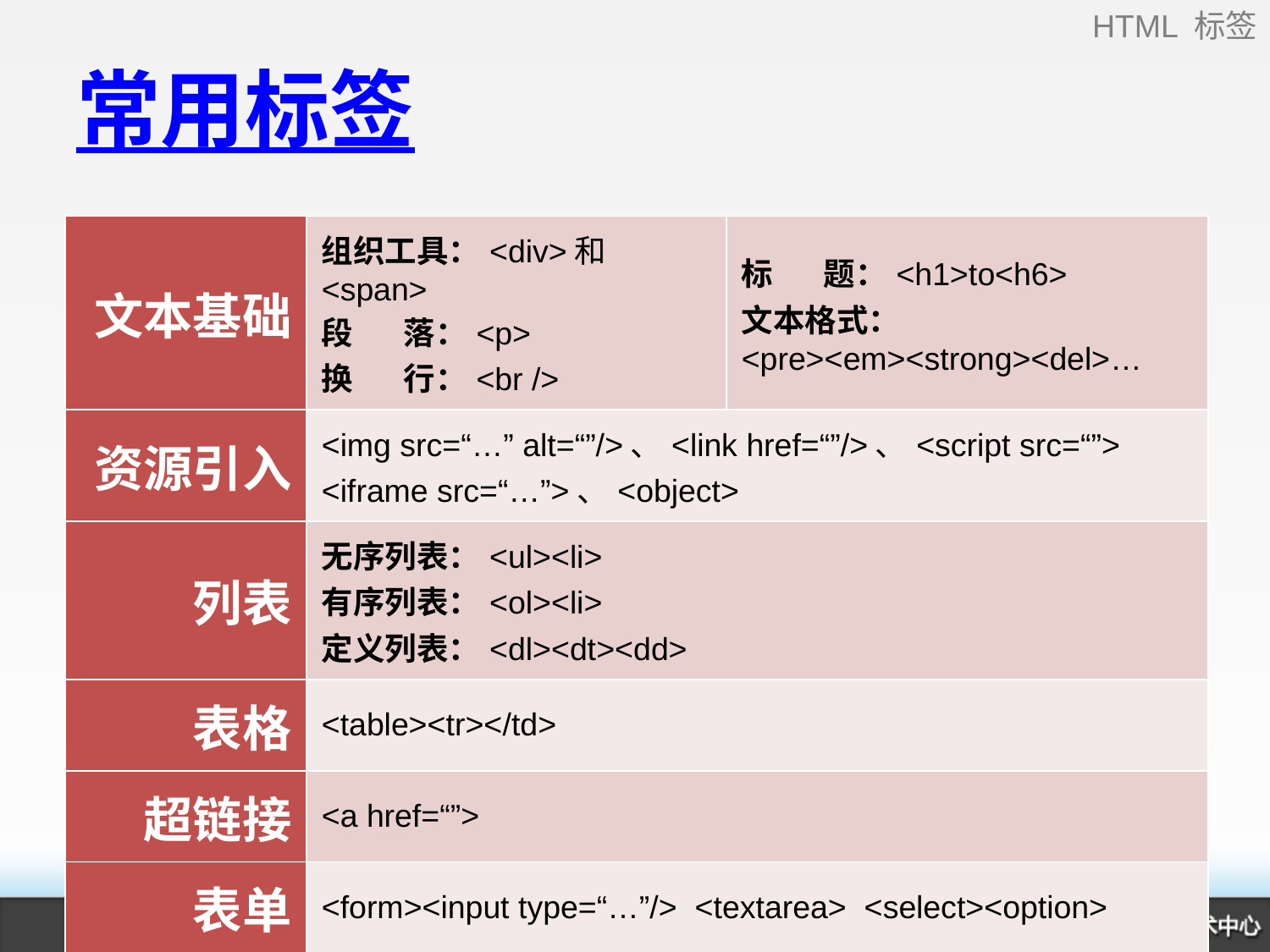

HTML 标签
# 常用标签
| 文本基础 | 组织工具：<div>和<span> 段 落：<p> 换 行：<br /> | 标 题：<h1>to<h6> 文本格式：<pre><em><strong><del>… |
| --- | --- | --- |
| 资源引入 | <img src=“…” alt=“”/>、<link href=“”/>、<script src=“”> <iframe src=“…”>、<object> |  |
| 列表 | 无序列表：<ul><li> 有序列表：<ol><li> 定义列表：<dl><dt><dd> |  |
| 表格 | <table><tr></td> |  |
| 超链接 | <a href=“”> |  |
| 表单 | <form><input type=“…”/> <textarea> <select><option> |  |